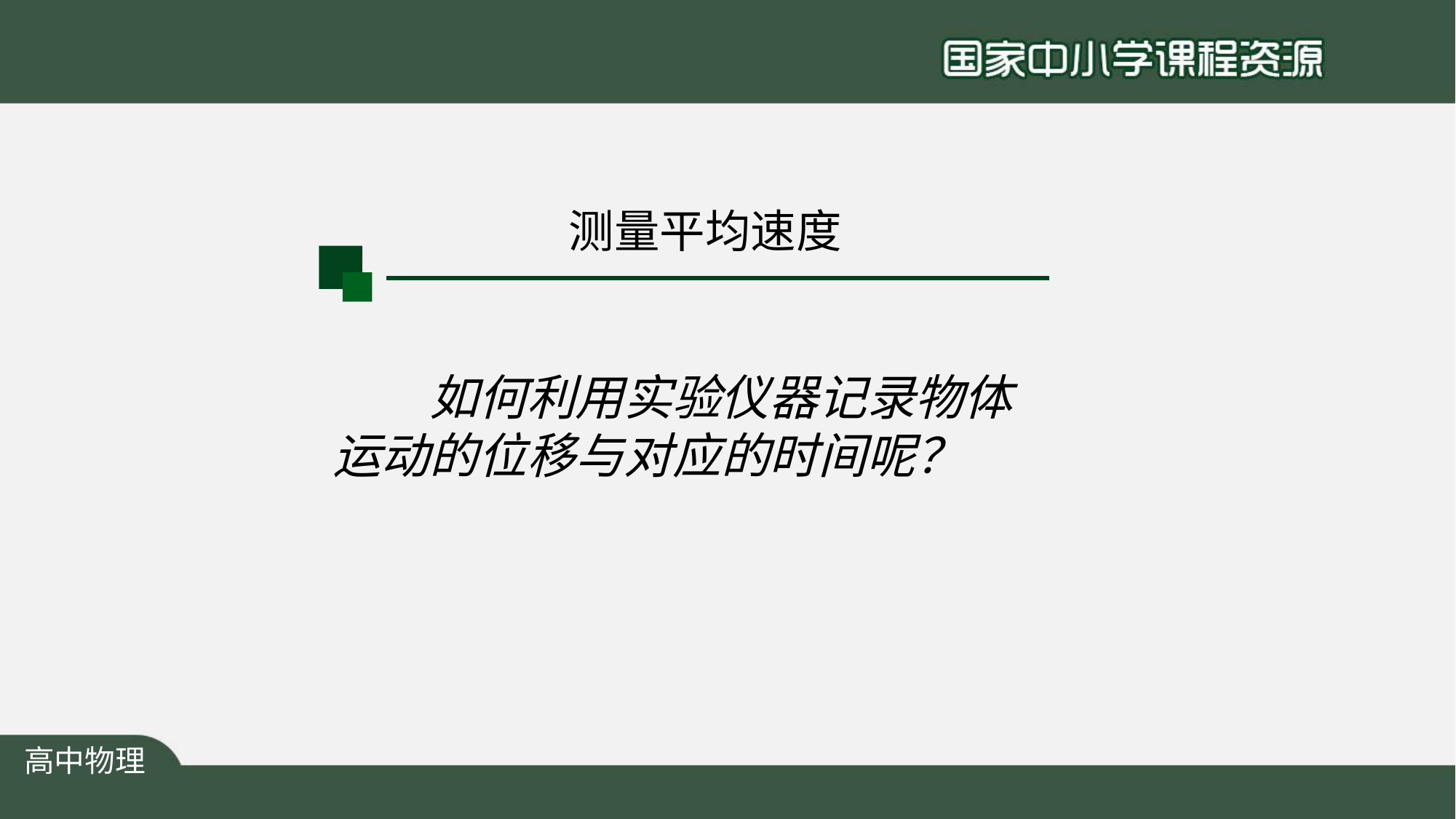

测量平均速度

如何利用实验仪器记录物体 运动的位移与对应的时间呢？
高中物理